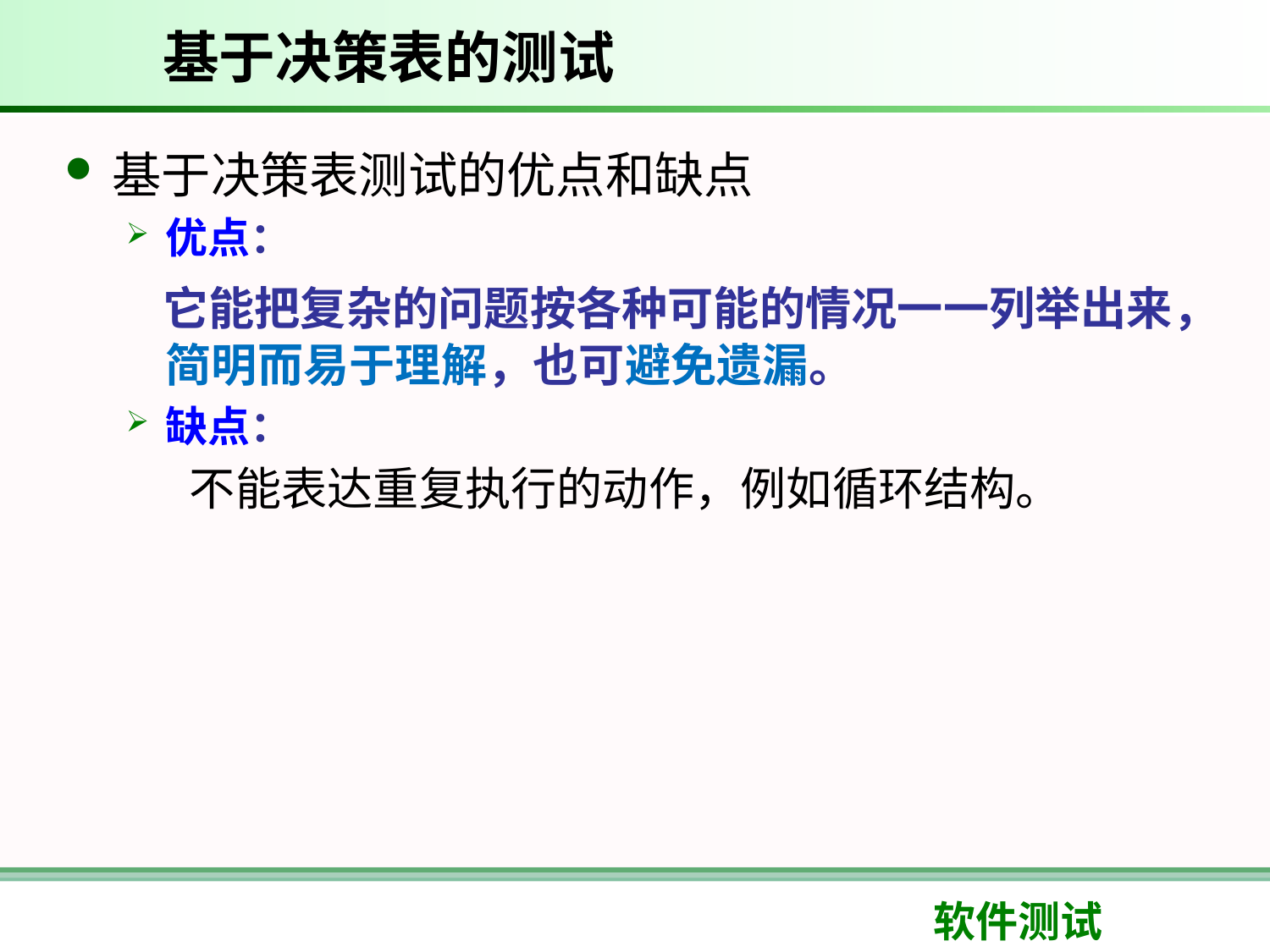

# 基于决策表的测试
基于决策表测试的优点和缺点
优点：
  它能把复杂的问题按各种可能的情况一一列举出来，简明而易于理解，也可避免遗漏。
缺点：
不能表达重复执行的动作，例如循环结构。